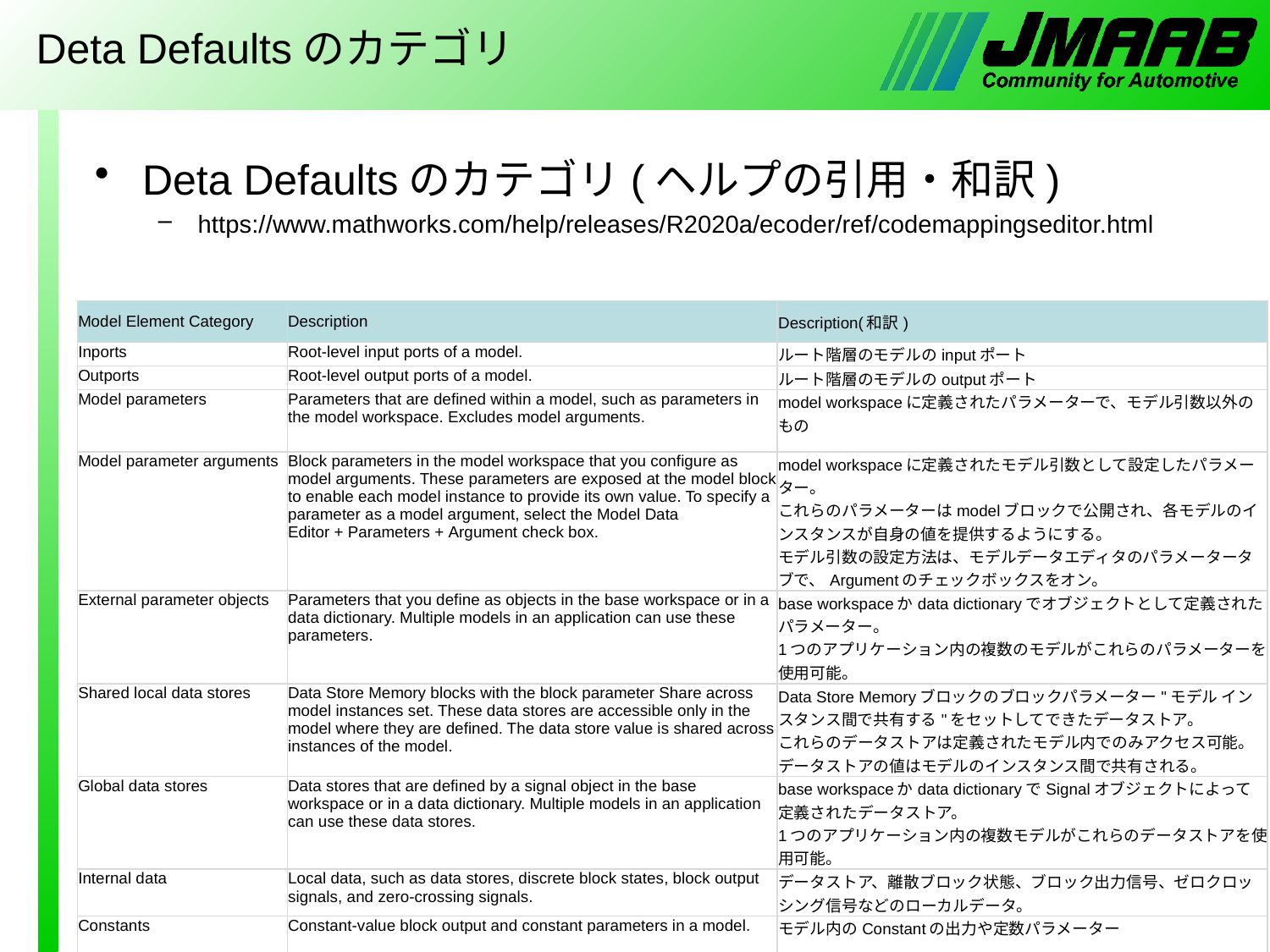

# Deta Defaultsのカテゴリ
Deta Defaultsのカテゴリ(ヘルプの引用・和訳)
https://www.mathworks.com/help/releases/R2020a/ecoder/ref/codemappingseditor.html

| Model Element Category | Description | Description(和訳) |
| --- | --- | --- |
| Inports | Root-level input ports of a model. | ルート階層のモデルのinputポート |
| Outports | Root-level output ports of a model. | ルート階層のモデルのoutputポート |
| Model parameters | Parameters that are defined within a model, such as parameters in the model workspace. Excludes model arguments. | model workspaceに定義されたパラメーターで、モデル引数以外のもの |
| Model parameter arguments | Block parameters in the model workspace that you configure as model arguments. These parameters are exposed at the model block to enable each model instance to provide its own value. To specify a parameter as a model argument, select the Model Data Editor + Parameters + Argument check box. | model workspaceに定義されたモデル引数として設定したパラメーター。 これらのパラメーターはmodelブロックで公開され、各モデルのインスタンスが自身の値を提供するようにする。 モデル引数の設定方法は、モデルデータエディタのパラメータータブで、Argumentのチェックボックスをオン。 |
| External parameter objects | Parameters that you define as objects in the base workspace or in a data dictionary. Multiple models in an application can use these parameters. | base workspaceかdata dictionaryでオブジェクトとして定義されたパラメーター。 1つのアプリケーション内の複数のモデルがこれらのパラメーターを使用可能。 |
| Shared local data stores | Data Store Memory blocks with the block parameter Share across model instances set. These data stores are accessible only in the model where they are defined. The data store value is shared across instances of the model. | Data Store Memoryブロックのブロックパラメーター"モデル インスタンス間で共有する"をセットしてできたデータストア。 これらのデータストアは定義されたモデル内でのみアクセス可能。 データストアの値はモデルのインスタンス間で共有される。 |
| Global data stores | Data stores that are defined by a signal object in the base workspace or in a data dictionary. Multiple models in an application can use these data stores. | base workspaceかdata dictionaryでSignalオブジェクトによって定義されたデータストア。 1つのアプリケーション内の複数モデルがこれらのデータストアを使用可能。 |
| Internal data | Local data, such as data stores, discrete block states, block output signals, and zero-crossing signals. | データストア、離散ブロック状態、ブロック出力信号、ゼロクロッシング信号などのローカルデータ。 |
| Constants | Constant-value block output and constant parameters in a model. | モデル内のConstantの出力や定数パラメーター |